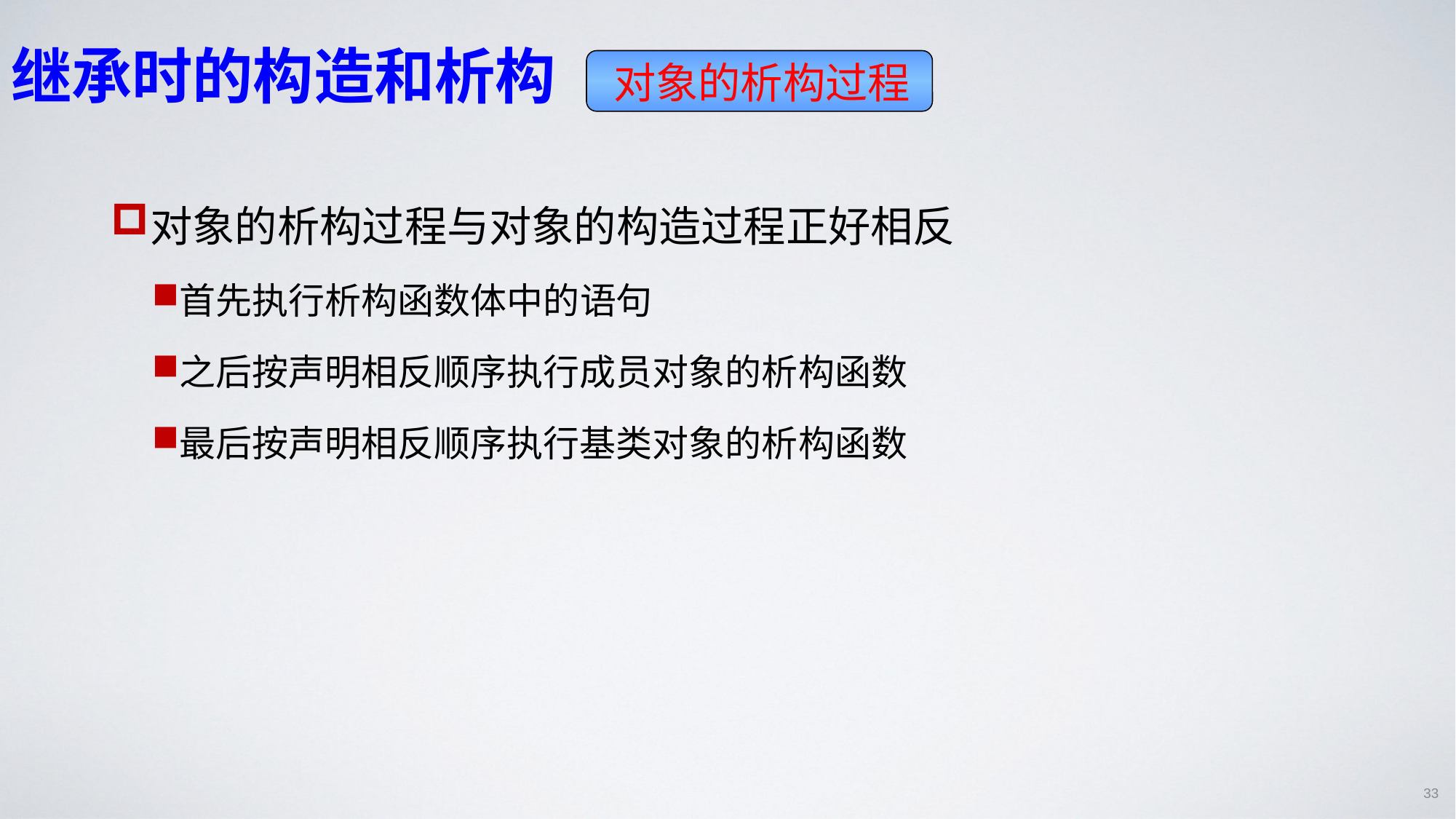

# 继承时的构造和析构

对象的析构过程
对象的析构过程与对象的构造过程正好相反
首先执行析构函数体中的语句
之后按声明相反顺序执行成员对象的析构函数
最后按声明相反顺序执行基类对象的析构函数
33